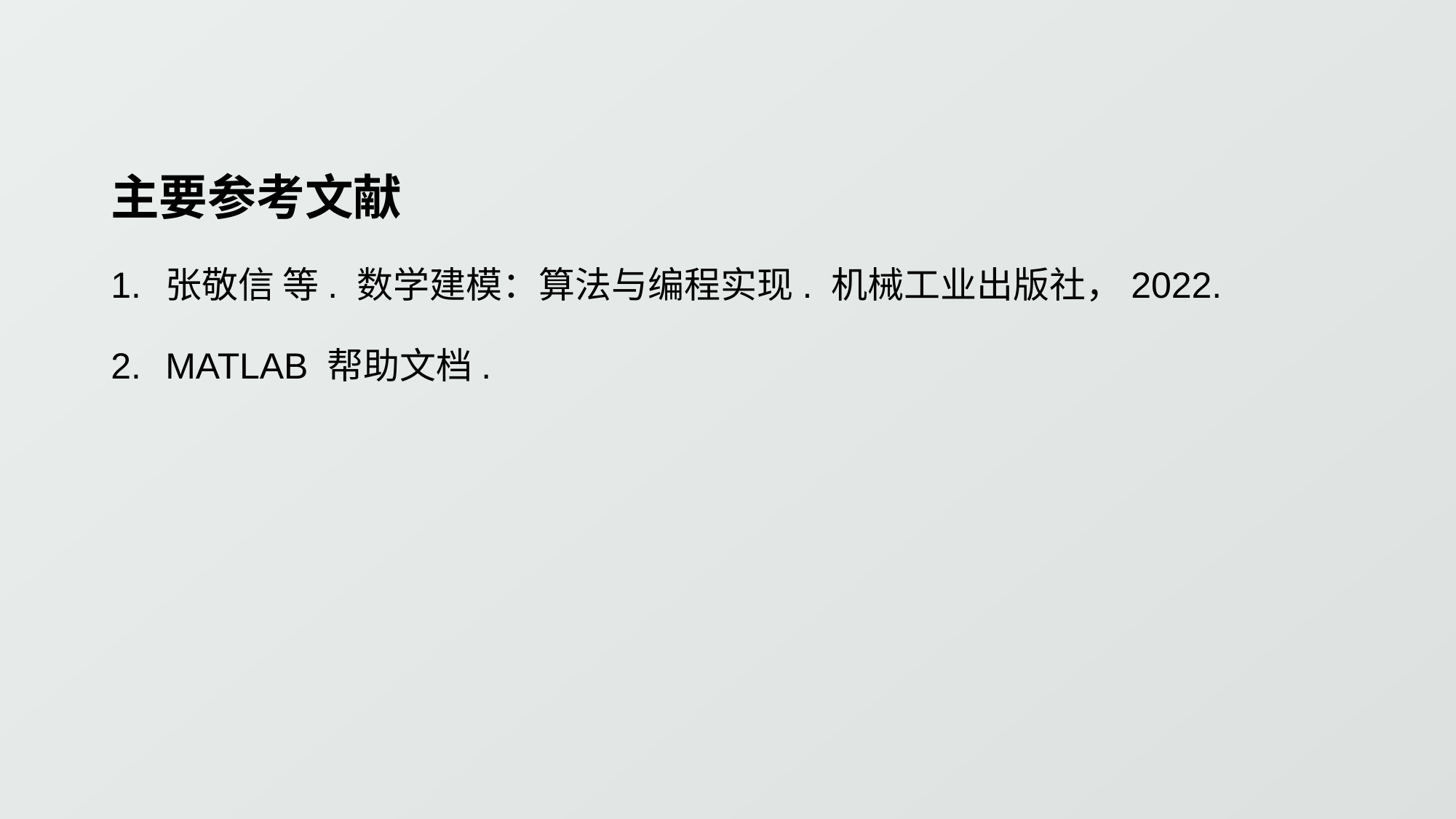

主要参考文献
张敬信 等. 数学建模：算法与编程实现. 机械工业出版社，2022.
MATLAB 帮助文档.